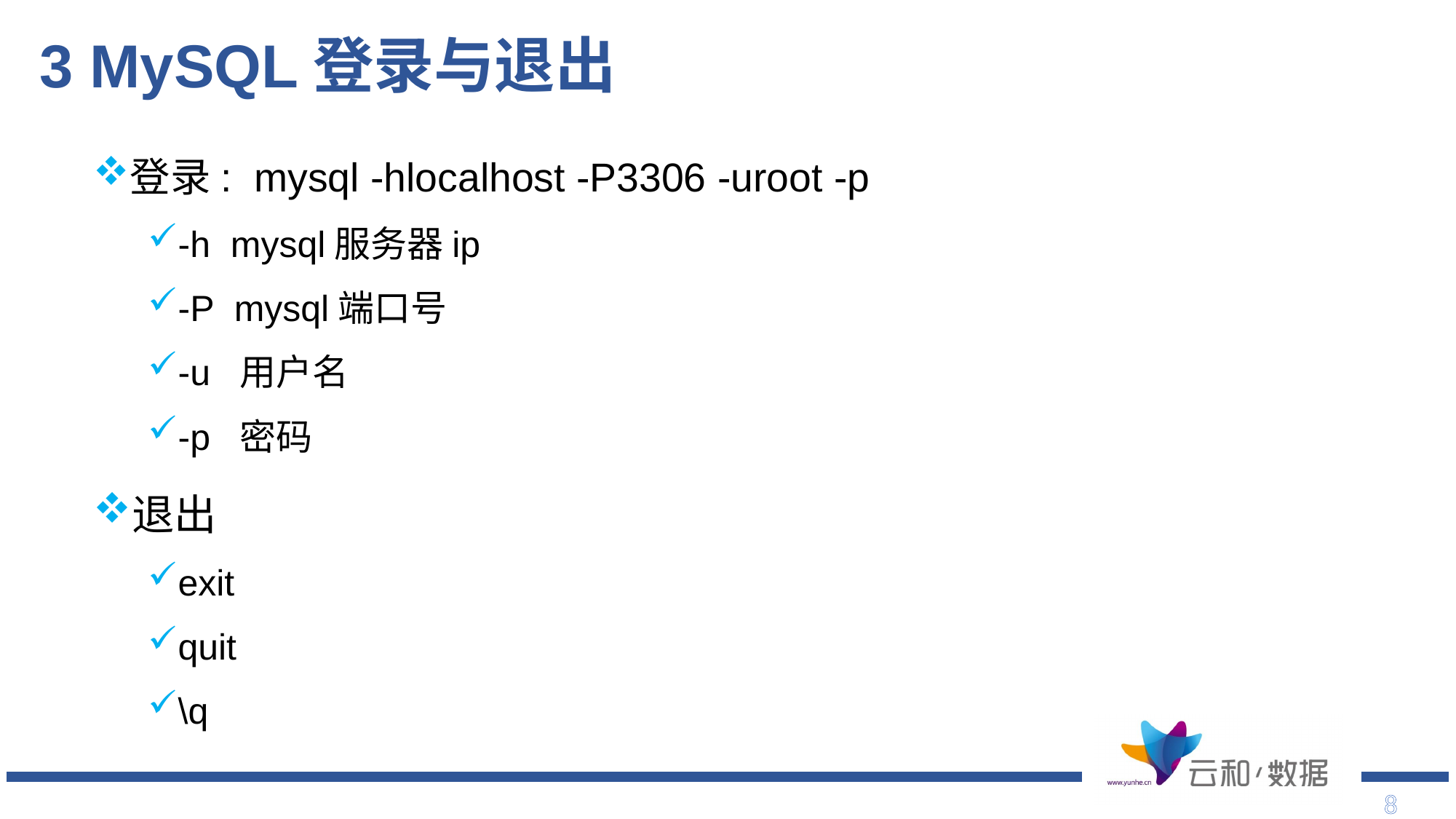

# 3 MySQL登录与退出

登录:  mysql -hlocalhost -P3306 -uroot -p
-h  mysql服务器ip
-P  mysql端口号
-u  用户名
-p  密码
退出
exit
quit
\q